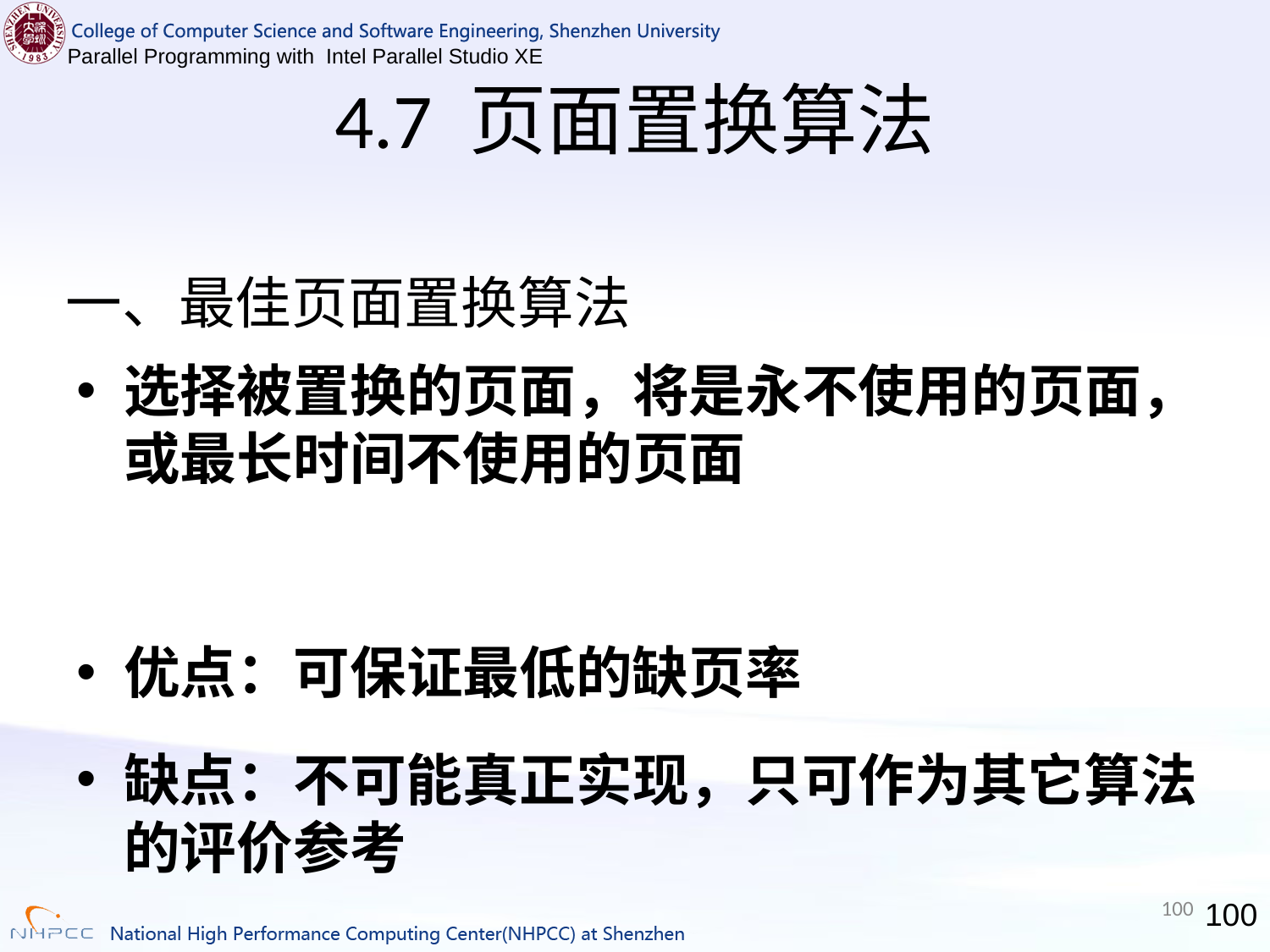

4.7 页面置换算法
# 一、最佳页面置换算法
选择被置换的页面，将是永不使用的页面，或最长时间不使用的页面

优点：可保证最低的缺页率
缺点：不可能真正实现，只可作为其它算法的评价参考
100
100